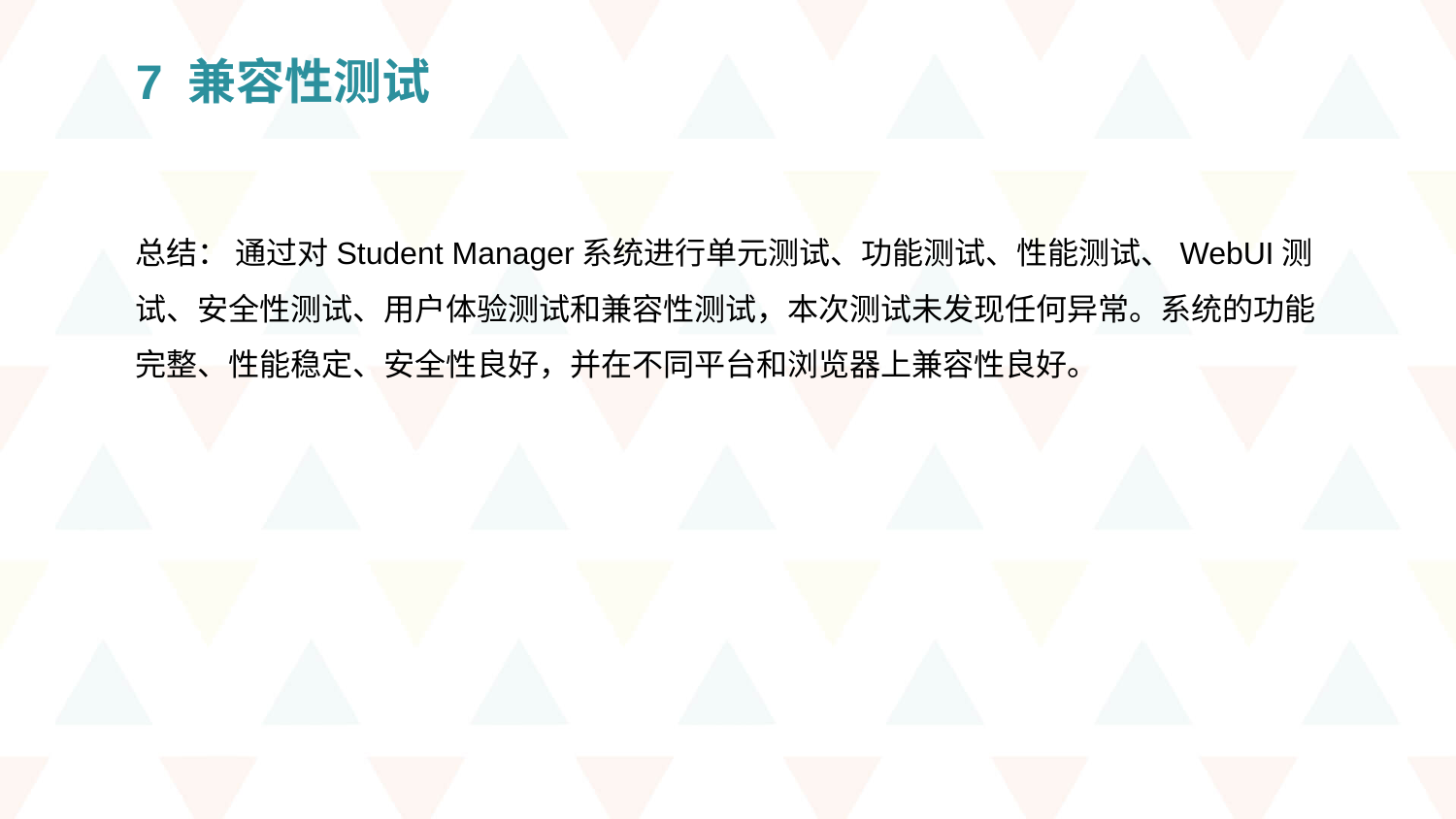

7 兼容性测试
总结： 通过对Student Manager系统进行单元测试、功能测试、性能测试、WebUI测试、安全性测试、用户体验测试和兼容性测试，本次测试未发现任何异常。系统的功能完整、性能稳定、安全性良好，并在不同平台和浏览器上兼容性良好。